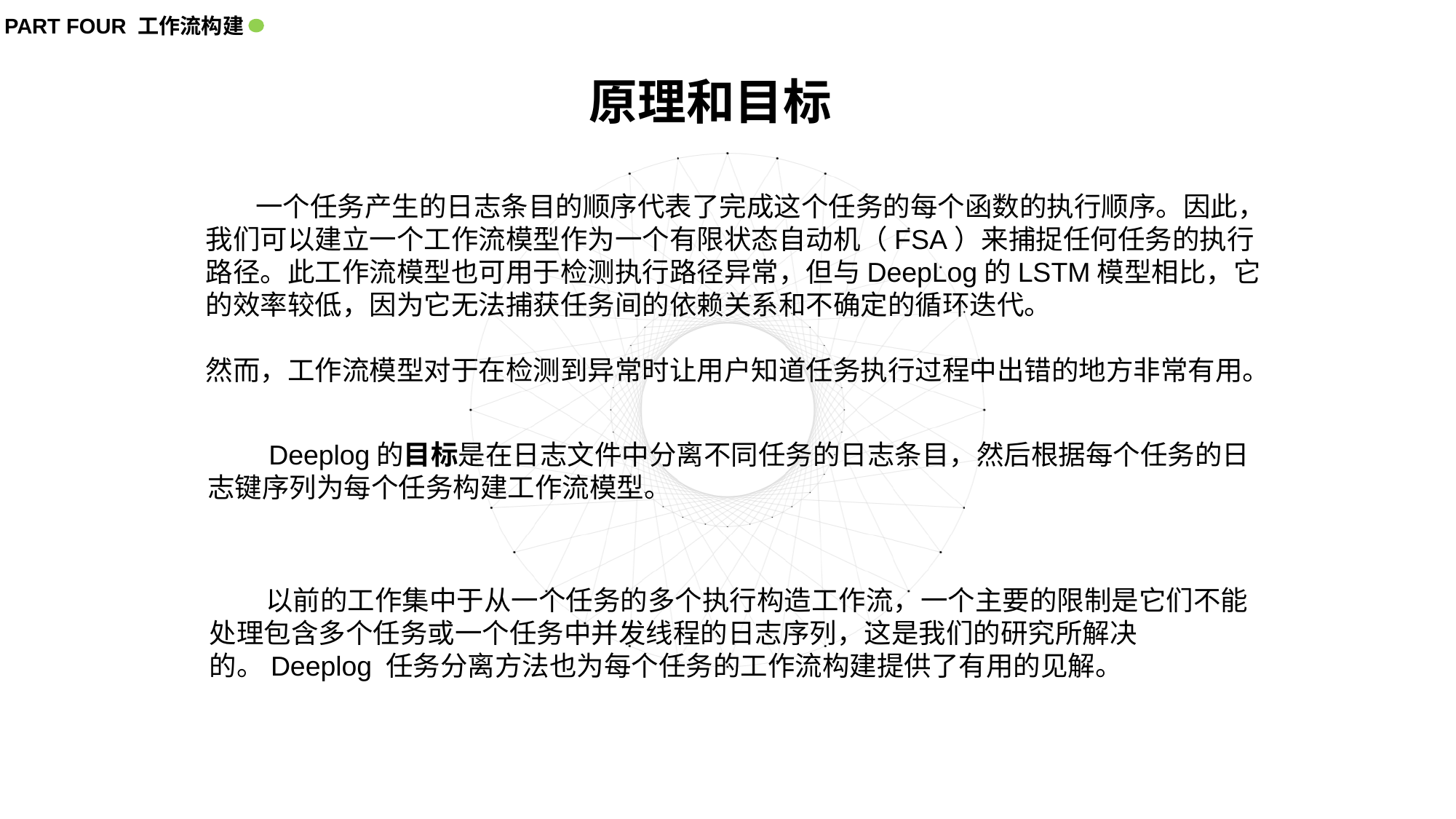

PART FOUR 工作流构建

原理和目标
       一个任务产生的日志条目的顺序代表了完成这个任务的每个函数的执行顺序。因此，我们可以建立一个工作流模型作为一个有限状态自动机（FSA）来捕捉任何任务的执行路径。此工作流模型也可用于检测执行路径异常，但与DeepLog的LSTM模型相比，它的效率较低，因为它无法捕获任务间的依赖关系和不确定的循环迭代。

然而，工作流模型对于在检测到异常时让用户知道任务执行过程中出错的地方非常有用。
        Deeplog的目标是在日志文件中分离不同任务的日志条目，然后根据每个任务的日志键序列为每个任务构建工作流模型。
        以前的工作集中于从一个任务的多个执行构造工作流，一个主要的限制是它们不能处理包含多个任务或一个任务中并发线程的日志序列，这是我们的研究所解决的。Deeplog 任务分离方法也为每个任务的工作流构建提供了有用的见解。